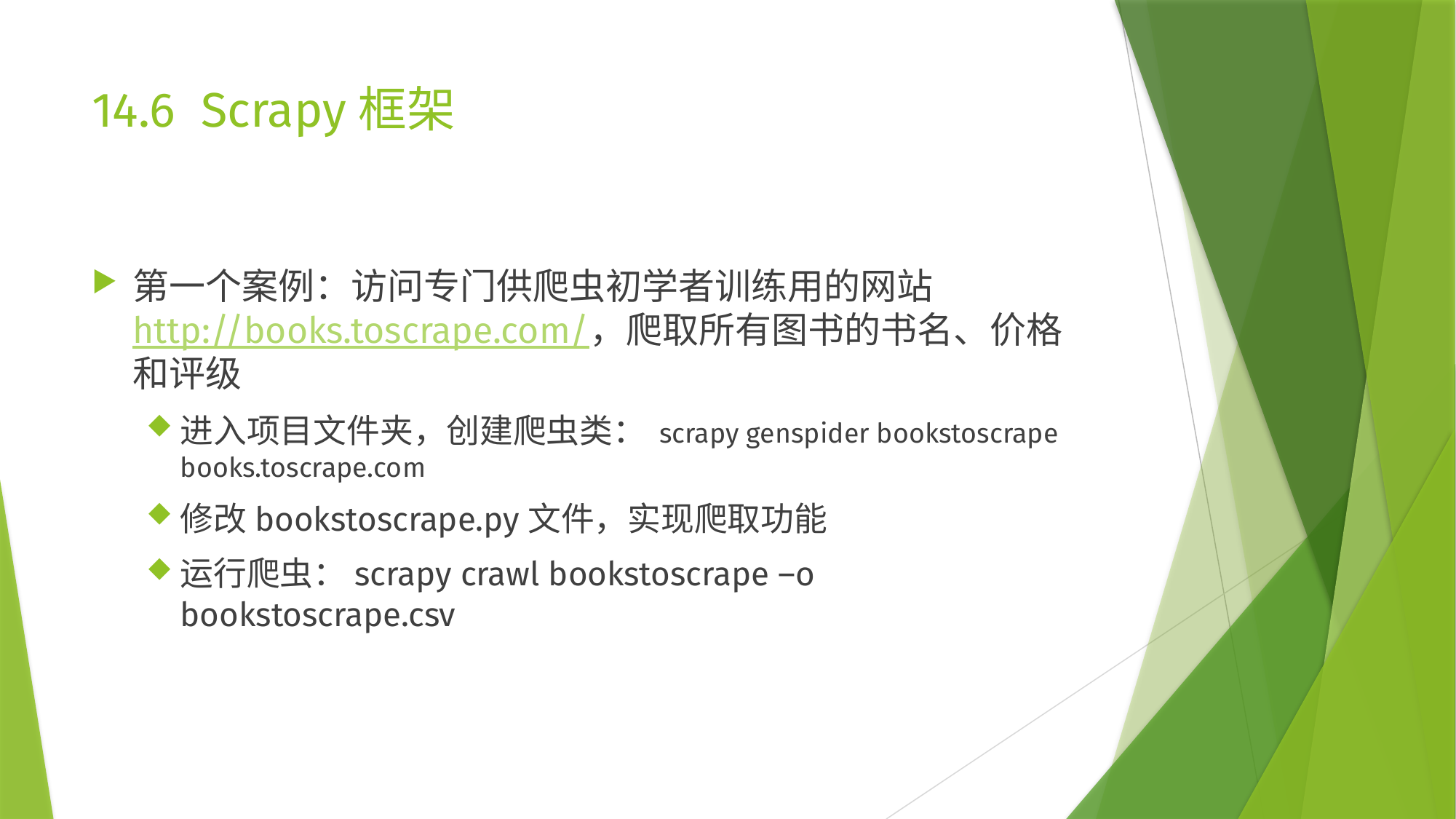

# 14.6	Scrapy框架
第一个案例：访问专门供爬虫初学者训练用的网站http://books.toscrape.com/，爬取所有图书的书名、价格和评级
进入项目文件夹，创建爬虫类： scrapy genspider bookstoscrape books.toscrape.com
修改bookstoscrape.py文件，实现爬取功能
运行爬虫：scrapy crawl bookstoscrape –o bookstoscrape.csv